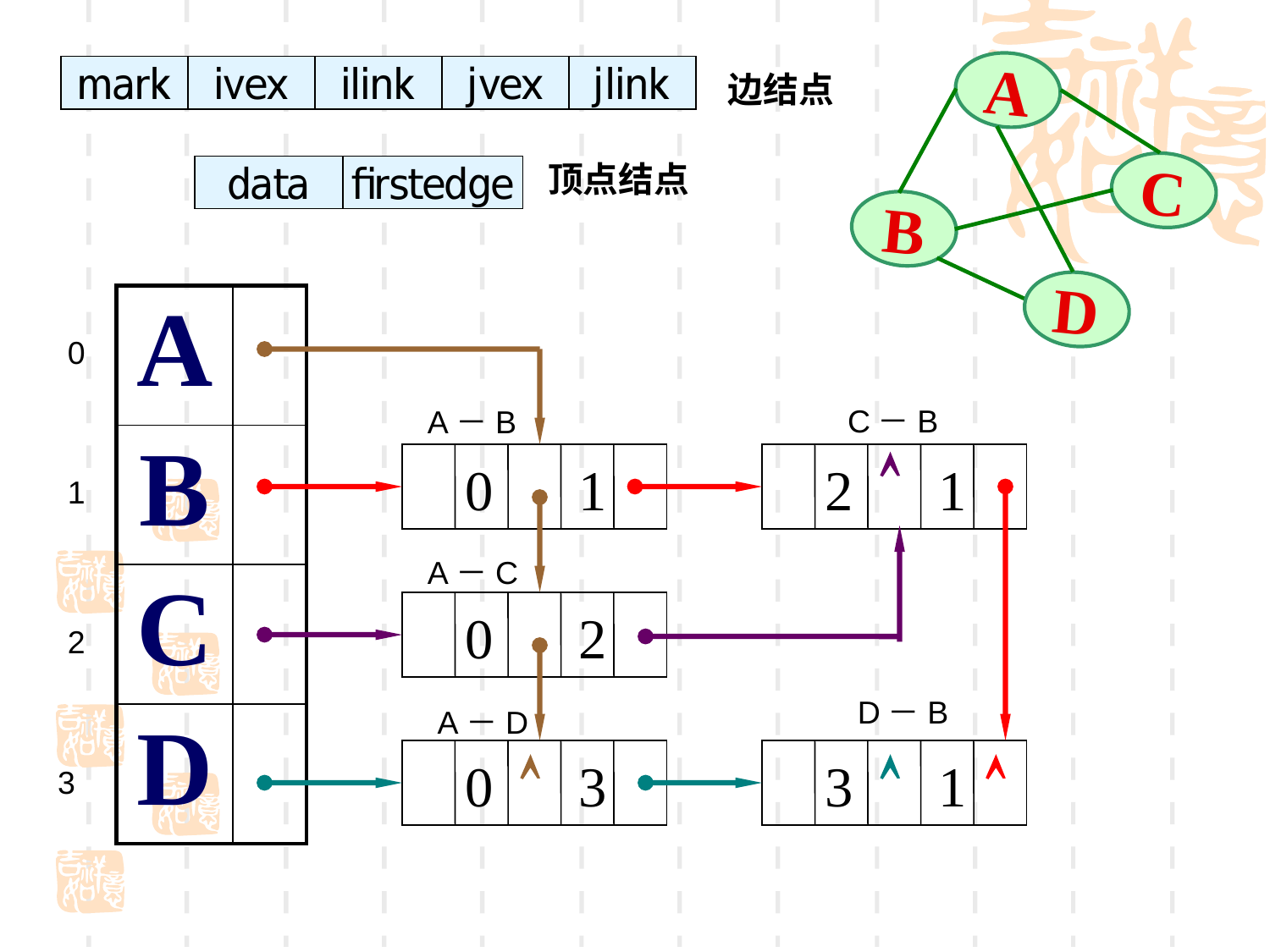

mark
ivex
ilink
jvex
jlink
A

C

B

D
边结点
data
firstedge
顶点结点
| A |  |
| --- | --- |
| B |  |
| C |  |
| D |  |
0

C－B
A－B
∧

0      1

2      1
1

A－C

0      2
2

D－B
A－D

0      3
∧

3      1
∧
∧
3